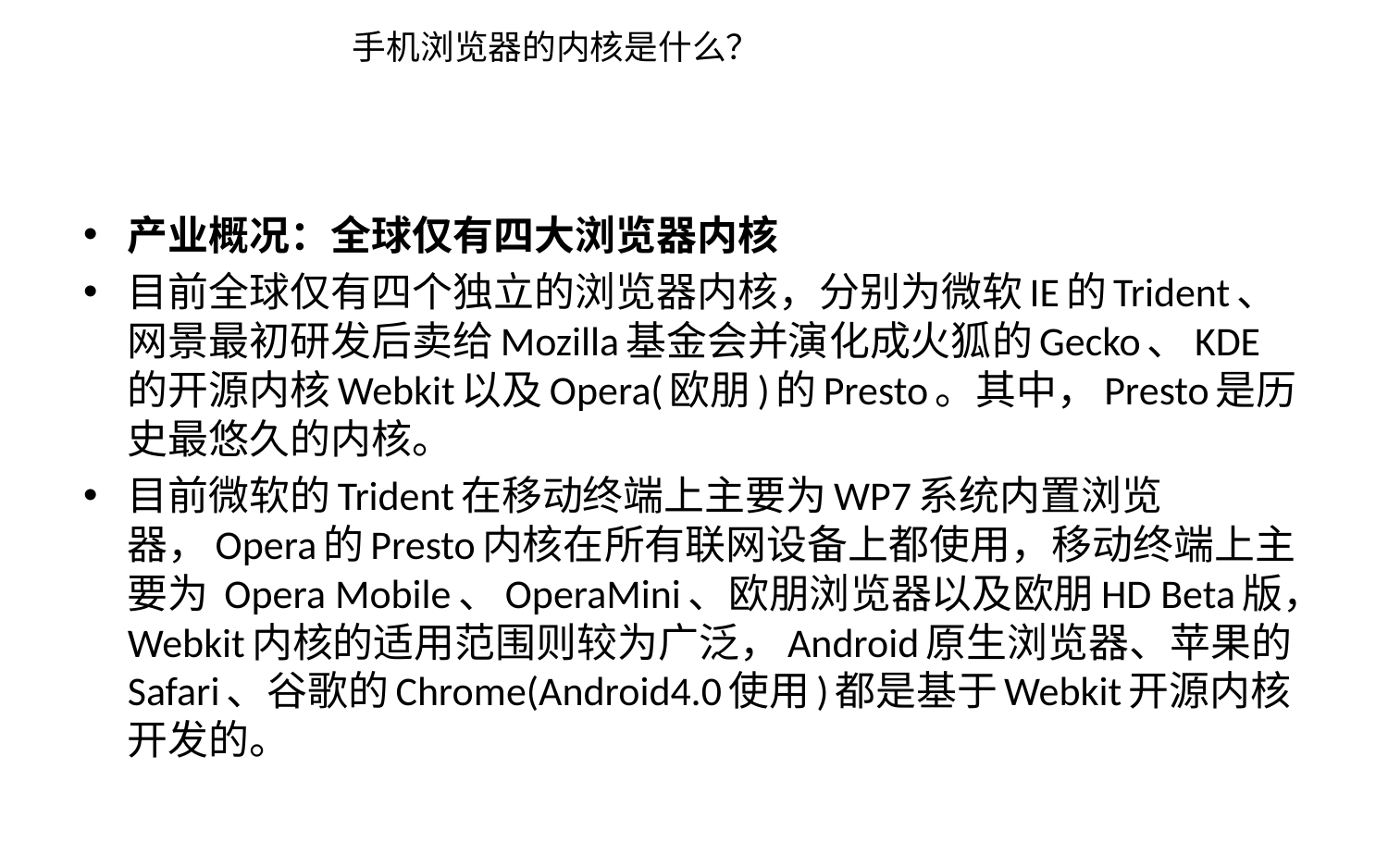

# 手机浏览器的内核是什么？
产业概况：全球仅有四大浏览器内核
目前全球仅有四个独立的浏览器内核，分别为微软IE的Trident、网景最初研发后卖给Mozilla基金会并演化成火狐的Gecko、KDE的开源内核Webkit以及Opera(欧朋)的Presto。其中，Presto是历史最悠久的内核。
目前微软的Trident在移动终端上主要为WP7系统内置浏览器，Opera的Presto内核在所有联网设备上都使用，移动终端上主要为 Opera Mobile、OperaMini、欧朋浏览器以及欧朋HD Beta版，Webkit内核的适用范围则较为广泛，Android原生浏览器、苹果的Safari、谷歌的Chrome(Android4.0使用)都是基于Webkit开源内核开发的。